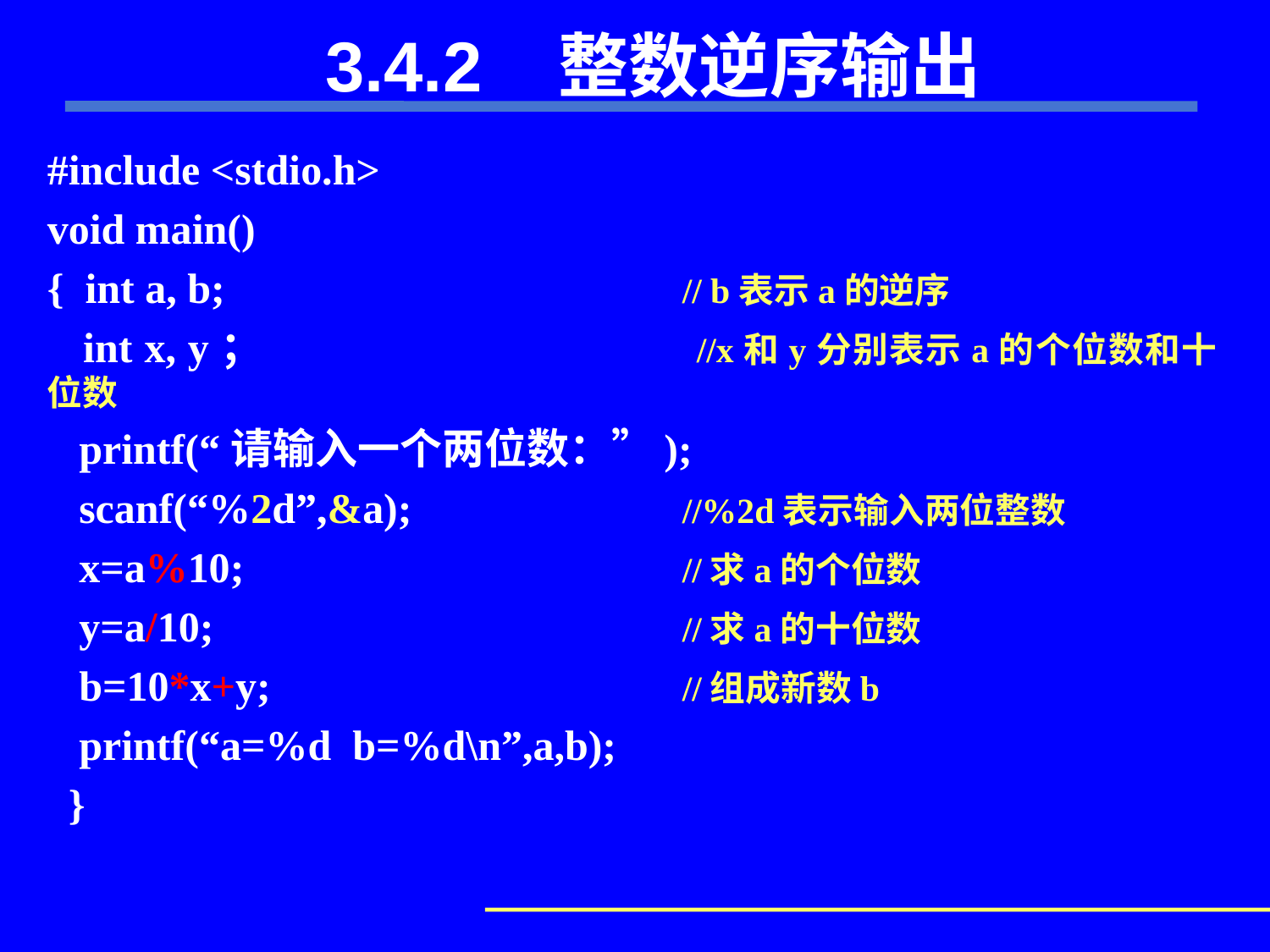

3.4.2   整数逆序输出
#include <stdio.h>
void main()
{  int a, b; 				// b表示a的逆序
   int x, y；				//x和y分别表示a的个位数和十位数
   printf(“请输入一个两位数：”);
   scanf(“%2d”,&a);  		//%2d表示输入两位整数
   x=a%10;  				//求a的个位数
   y=a/10; 			 	//求a的十位数
   b=10*x+y; 				//组成新数b
   printf(“a=%d  b=%d\n”,a,b);
  }